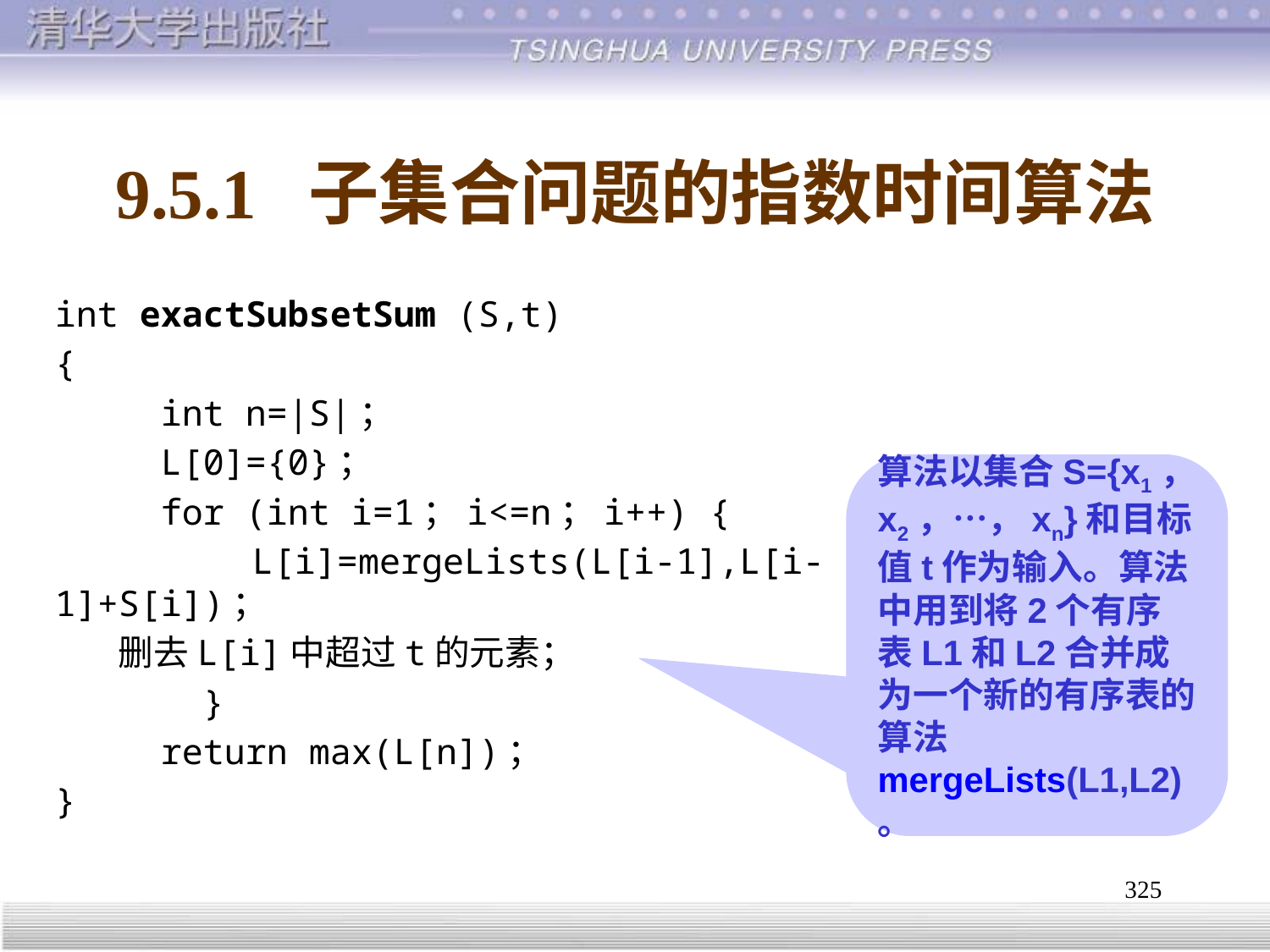

# 9.5.1  子集合问题的指数时间算法
int exactSubsetSum (S,t)
{
     int n=|S|；
     L[0]={0}；
     for (int i=1；i<=n；i++) {
       L[i]=mergeLists(L[i-1],L[i-1]+S[i])；
       删去L[i]中超过t的元素；
       }
     return max(L[n])；
}
算法以集合S={x1，x2，…，xn}和目标值t作为输入。算法中用到将2个有序表L1和L2合并成为一个新的有序表的算法mergeLists(L1,L2)。
325